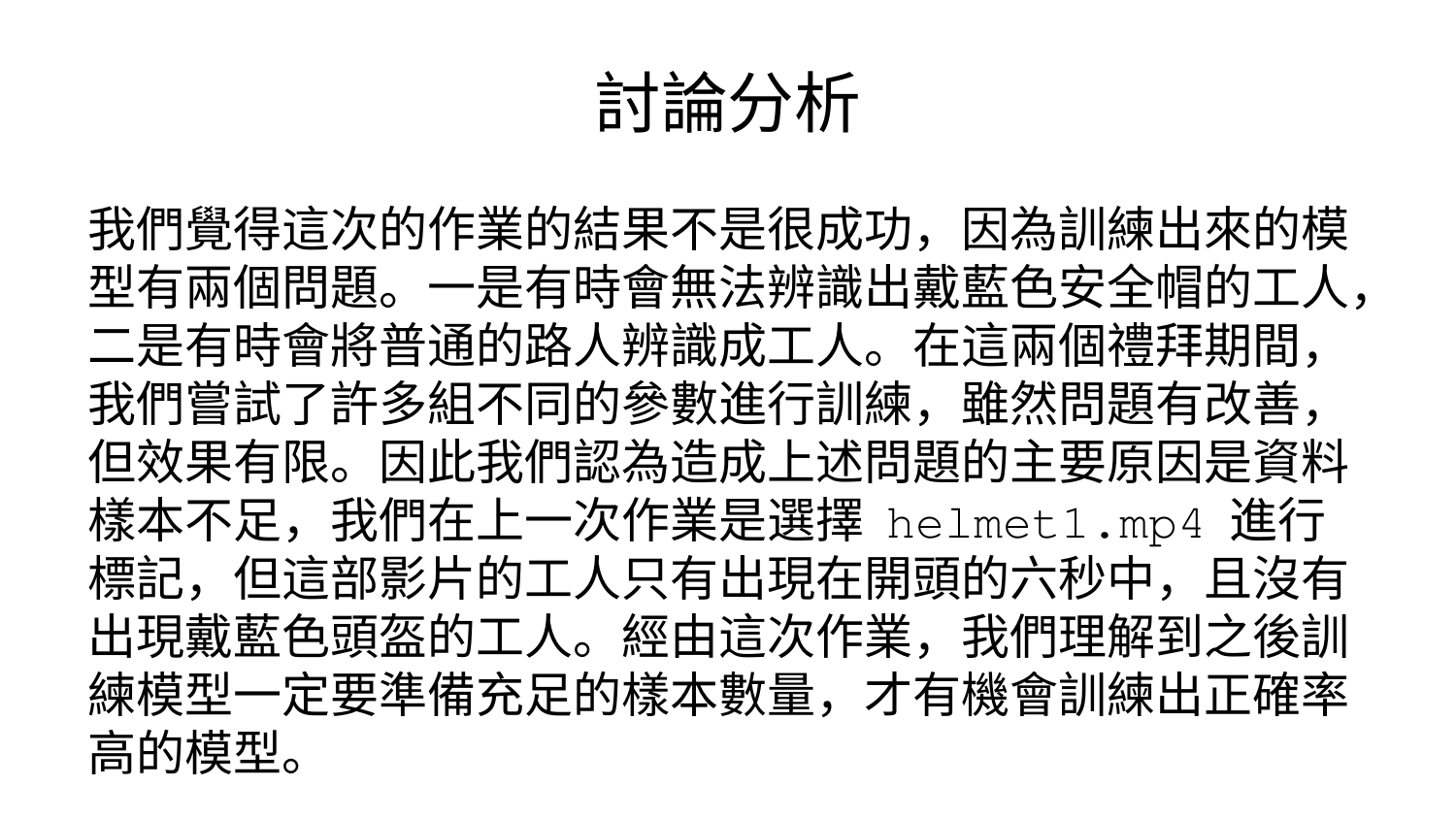

# 討論分析
我們覺得這次的作業的結果不是很成功，因為訓練出來的模型有兩個問題。一是有時會無法辨識出戴藍色安全帽的工人，二是有時會將普通的路人辨識成工人。在這兩個禮拜期間，我們嘗試了許多組不同的參數進行訓練，雖然問題有改善，但效果有限。因此我們認為造成上述問題的主要原因是資料樣本不足，我們在上一次作業是選擇 helmet1.mp4 進行標記，但這部影片的工人只有出現在開頭的六秒中，且沒有出現戴藍色頭盔的工人。經由這次作業，我們理解到之後訓練模型一定要準備充足的樣本數量，才有機會訓練出正確率高的模型。